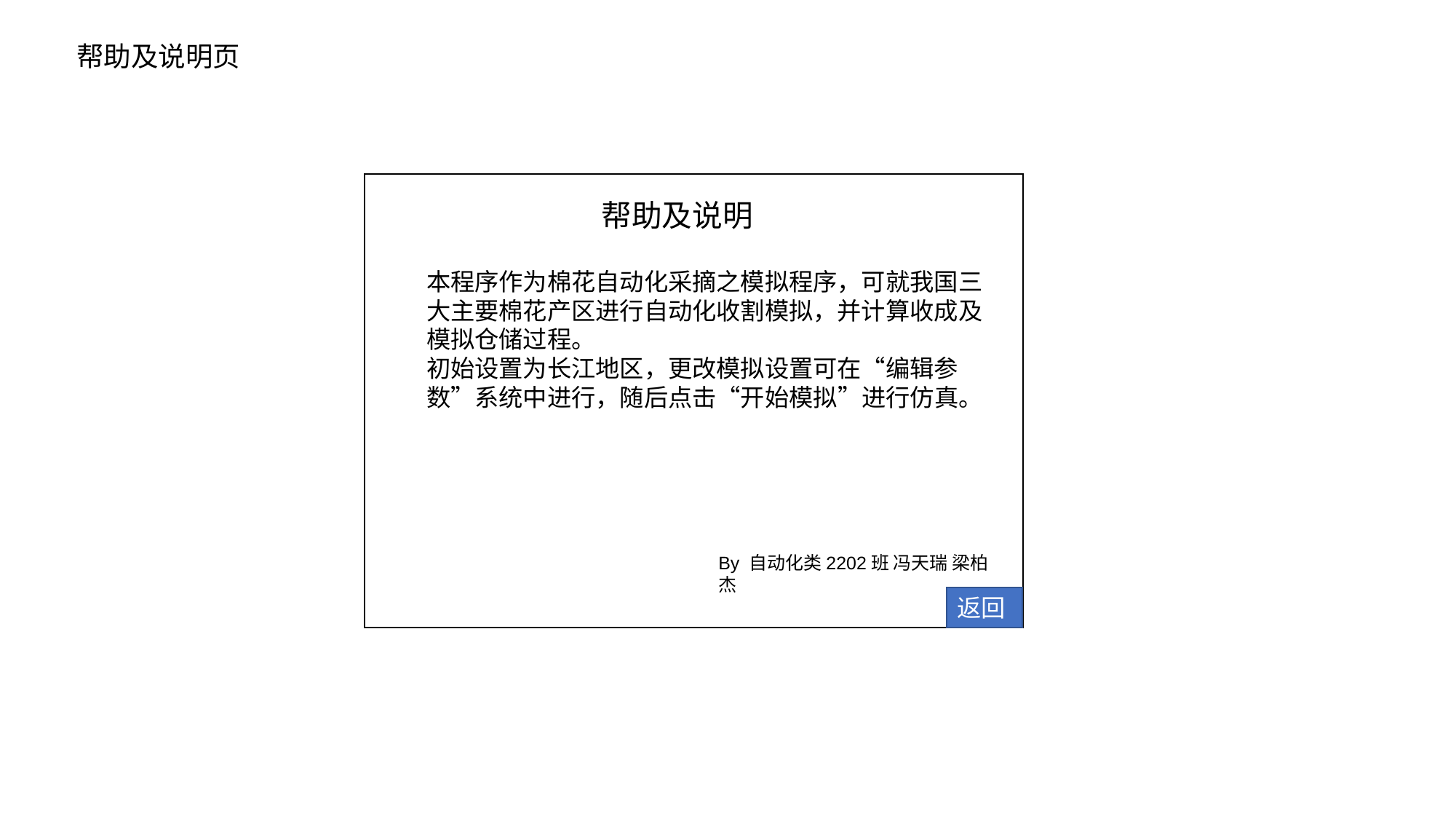

帮助及说明页

帮助及说明
本程序作为棉花自动化采摘之模拟程序，可就我国三大主要棉花产区进行自动化收割模拟，并计算收成及模拟仓储过程。
初始设置为长江地区，更改模拟设置可在“编辑参数”系统中进行，随后点击“开始模拟”进行仿真。
By 自动化类2202班 冯天瑞 梁柏杰

返回